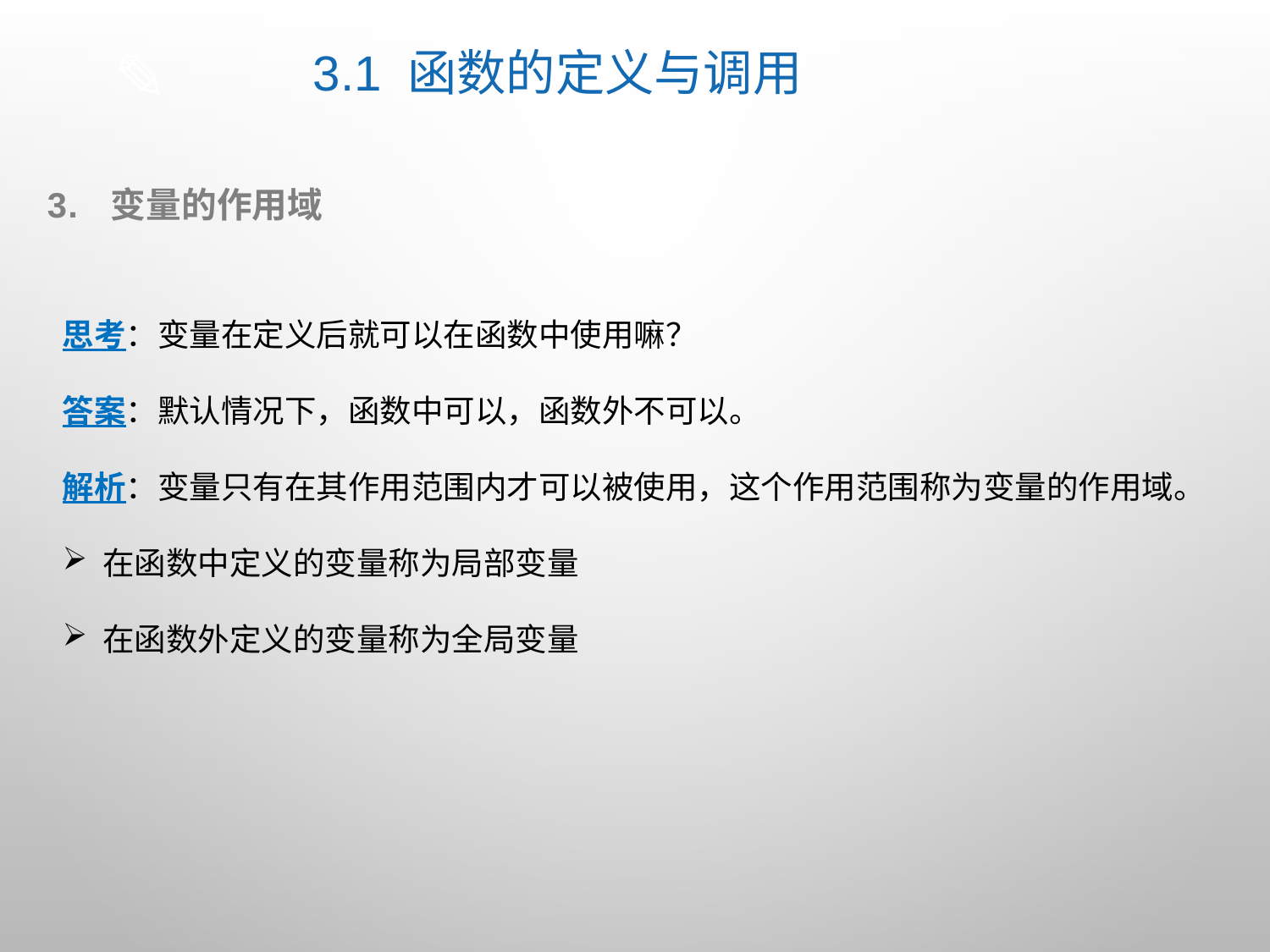

# 3.1 函数的定义与调用
变量的作用域
思考：变量在定义后就可以在函数中使用嘛？
答案：默认情况下，函数中可以，函数外不可以。
解析：变量只有在其作用范围内才可以被使用，这个作用范围称为变量的作用域。
在函数中定义的变量称为局部变量
在函数外定义的变量称为全局变量